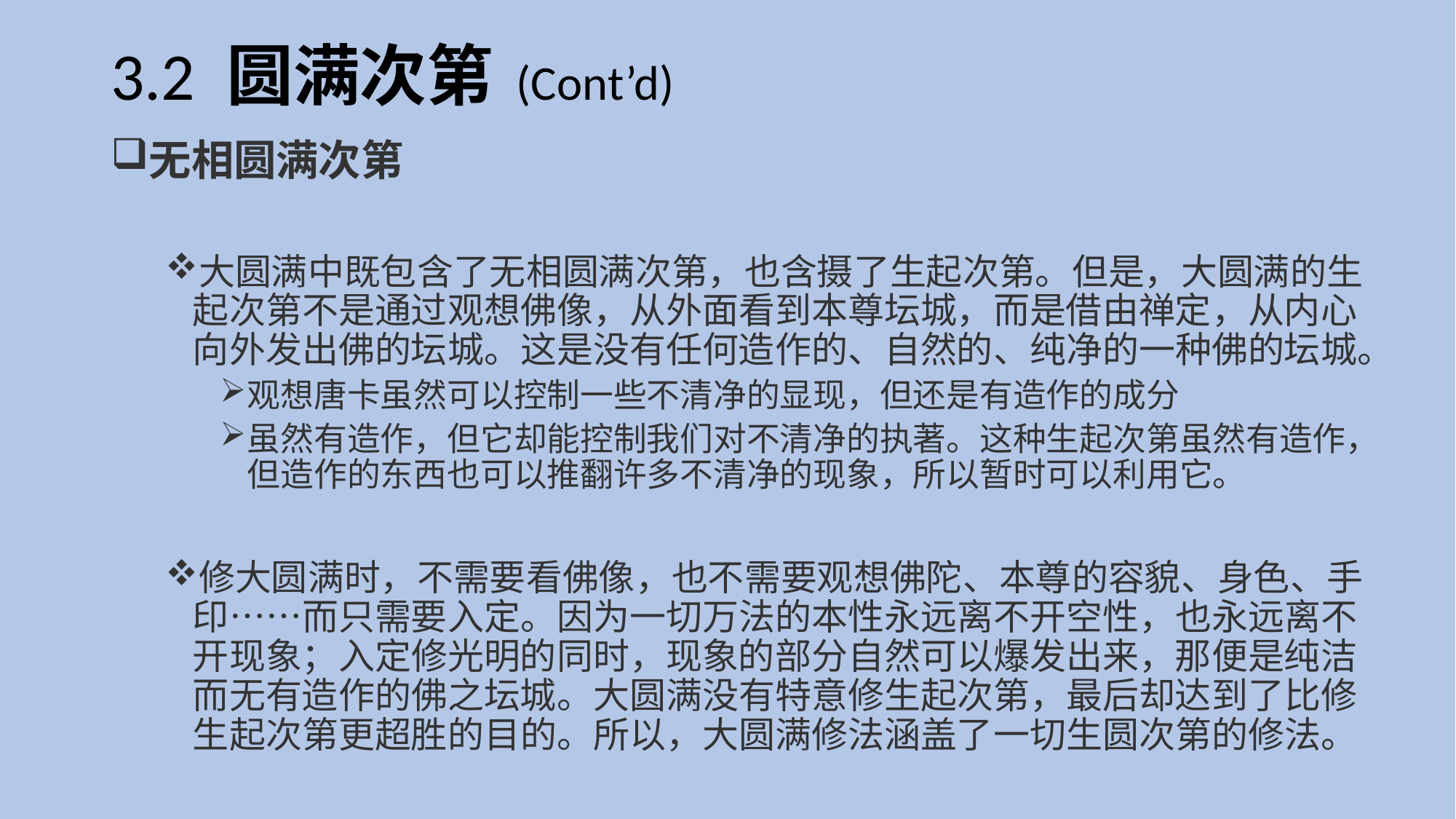

# 3.2 圆满次第 (Cont’d)
无相圆满次第

大圆满中既包含了无相圆满次第，也含摄了生起次第。但是，大圆满的生起次第不是通过观想佛像，从外面看到本尊坛城，而是借由禅定，从内心向外发出佛的坛城。这是没有任何造作的、自然的、纯净的一种佛的坛城。
观想唐卡虽然可以控制一些不清净的显现，但还是有造作的成分
虽然有造作，但它却能控制我们对不清净的执著。这种生起次第虽然有造作，但造作的东西也可以推翻许多不清净的现象，所以暂时可以利用它。

修大圆满时，不需要看佛像，也不需要观想佛陀、本尊的容貌、身色、手印……而只需要入定。因为一切万法的本性永远离不开空性，也永远离不开现象；入定修光明的同时，现象的部分自然可以爆发出来，那便是纯洁而无有造作的佛之坛城。大圆满没有特意修生起次第，最后却达到了比修生起次第更超胜的目的。所以，大圆满修法涵盖了一切生圆次第的修法。